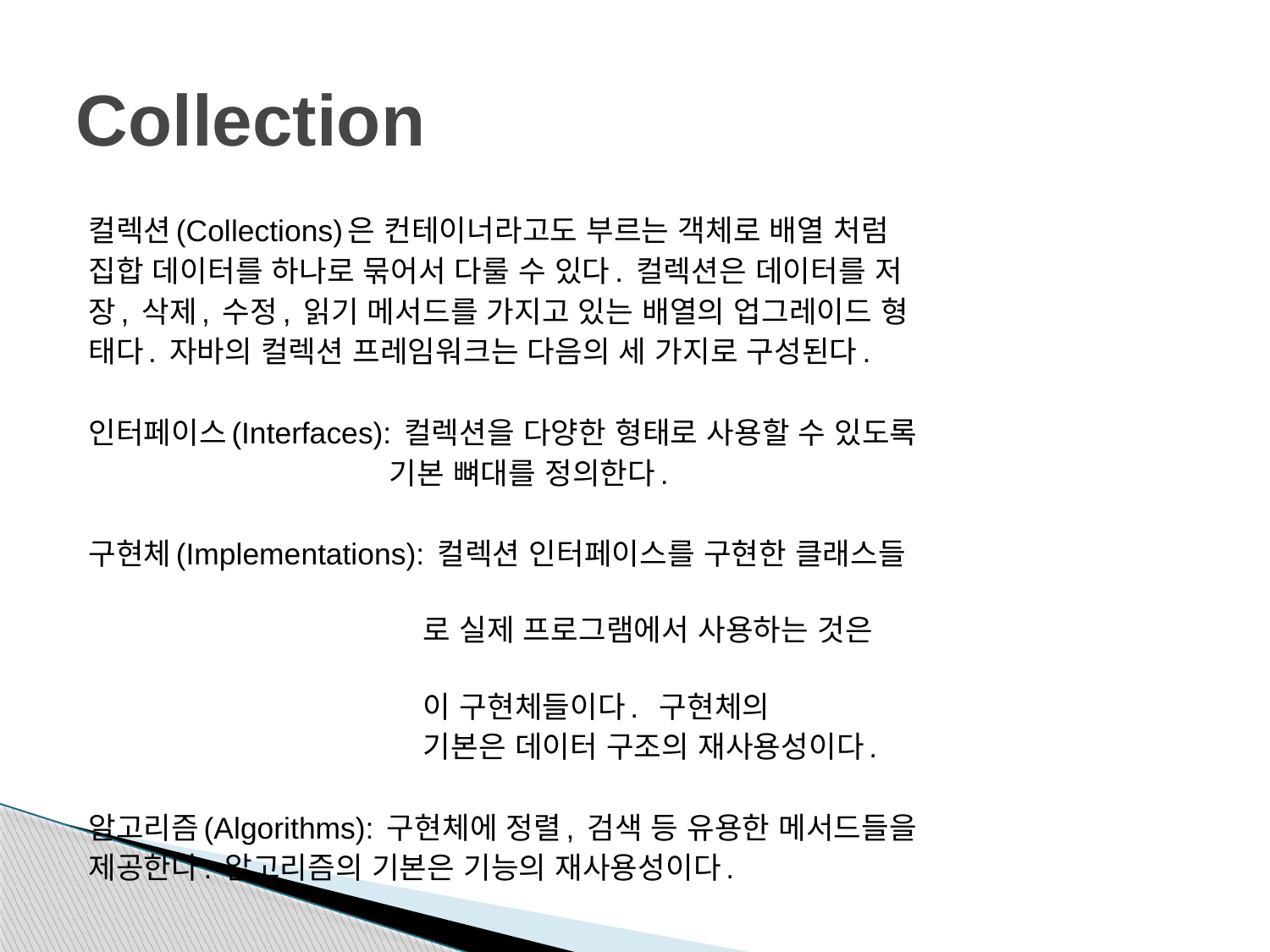

# Collection
컬렉션(Collections)은 컨테이너라고도 부르는 객체로 배열 처럼
집합 데이터를 하나로 묶어서 다룰 수 있다. 컬렉션은 데이터를 저
장, 삭제, 수정, 읽기 메서드를 가지고 있는 배열의 업그레이드 형
태다. 자바의 컬렉션 프레임워크는 다음의 세 가지로 구성된다.

인터페이스(Interfaces): 컬렉션을 다양한 형태로 사용할 수 있도록
                                   기본 뼈대를 정의한다.

구현체(Implementations): 컬렉션 인터페이스를 구현한 클래스들
                                       로 실제 프로그램에서 사용하는 것은
                                       이 구현체들이다.  구현체의
                                       기본은 데이터 구조의 재사용성이다.

알고리즘(Algorithms): 구현체에 정렬, 검색 등 유용한 메서드들을
제공한다. 알고리즘의 기본은 기능의 재사용성이다.